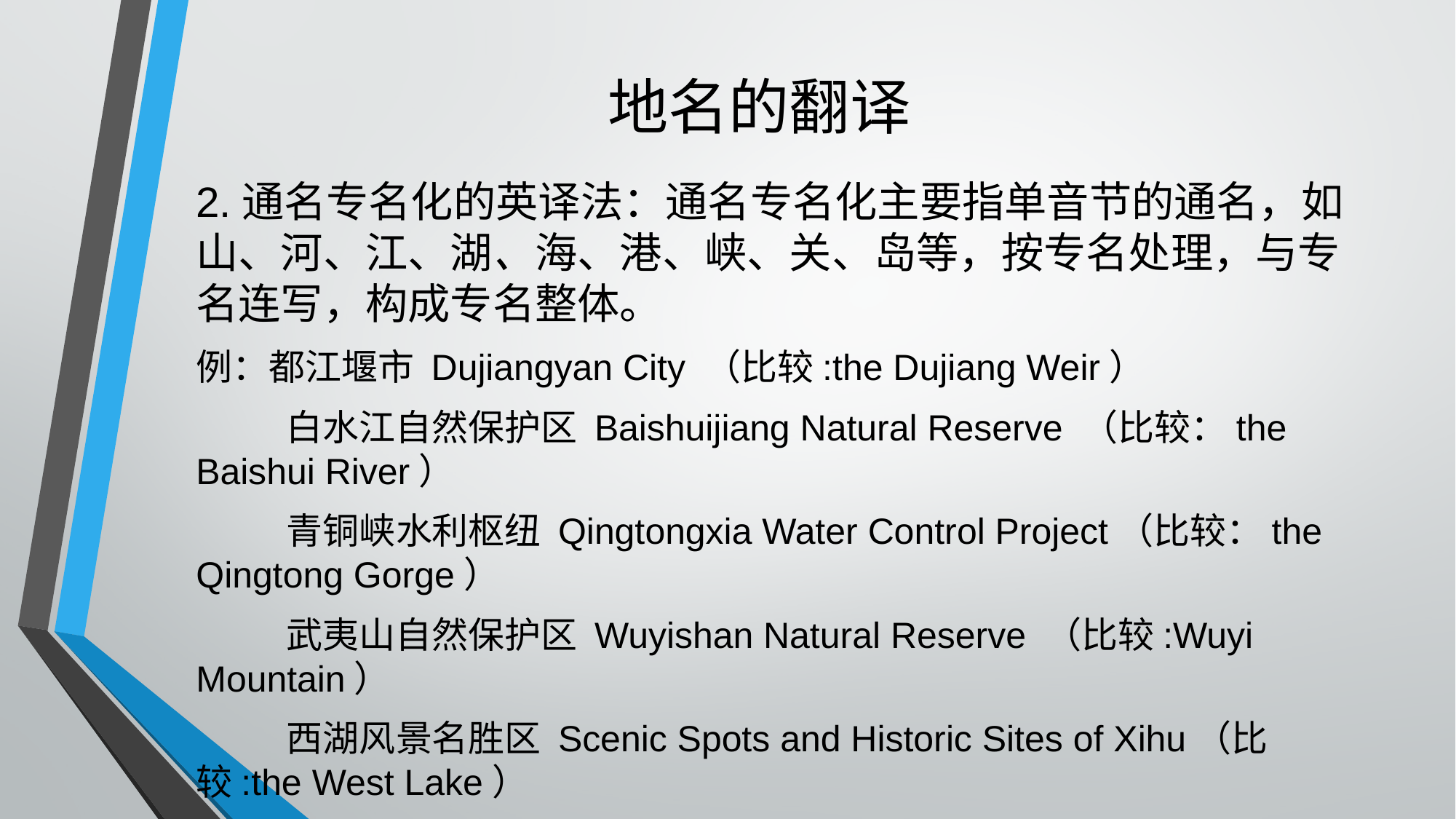

# 地名的翻译
2.通名专名化的英译法：通名专名化主要指单音节的通名，如山、河、江、湖、海、港、峡、关、岛等，按专名处理，与专名连写，构成专名整体。
例：都江堰市 Dujiangyan City （比较:the Dujiang Weir）
          白水江自然保护区 Baishuijiang Natural Reserve （比较：the Baishui River）
          青铜峡水利枢纽 Qingtongxia Water Control Project（比较：the Qingtong Gorge）
          武夷山自然保护区 Wuyishan Natural Reserve （比较:Wuyi Mountain）
          西湖风景名胜区 Scenic Spots and Historic Sites of Xihu（比较:the West Lake）